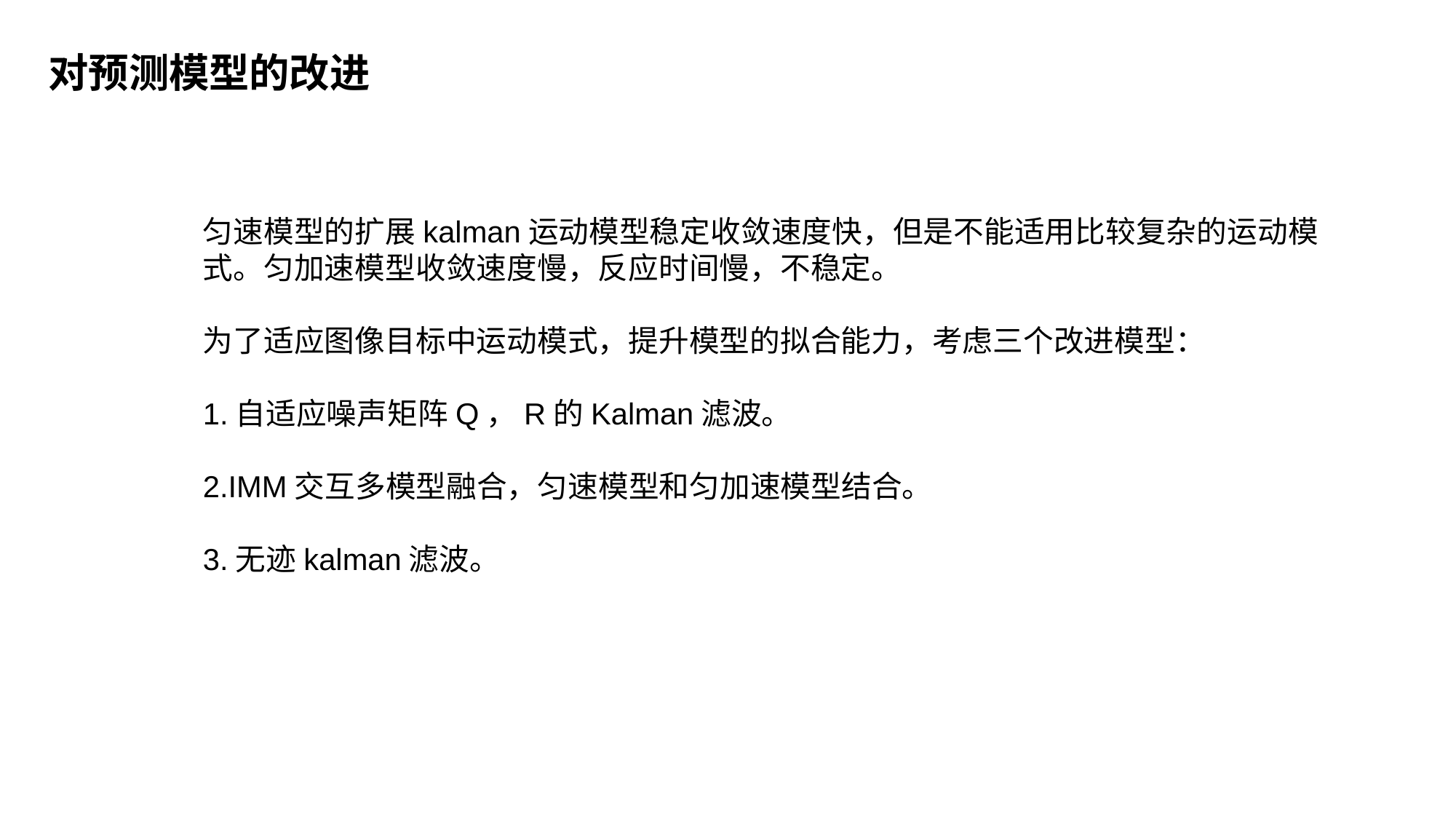

# 对预测模型的改进
匀速模型的扩展kalman运动模型稳定收敛速度快，但是不能适用比较复杂的运动模式。匀加速模型收敛速度慢，反应时间慢，不稳定。

为了适应图像目标中运动模式，提升模型的拟合能力，考虑三个改进模型：

1.自适应噪声矩阵Q，R的Kalman滤波。

2.IMM交互多模型融合，匀速模型和匀加速模型结合。

3.无迹kalman滤波。